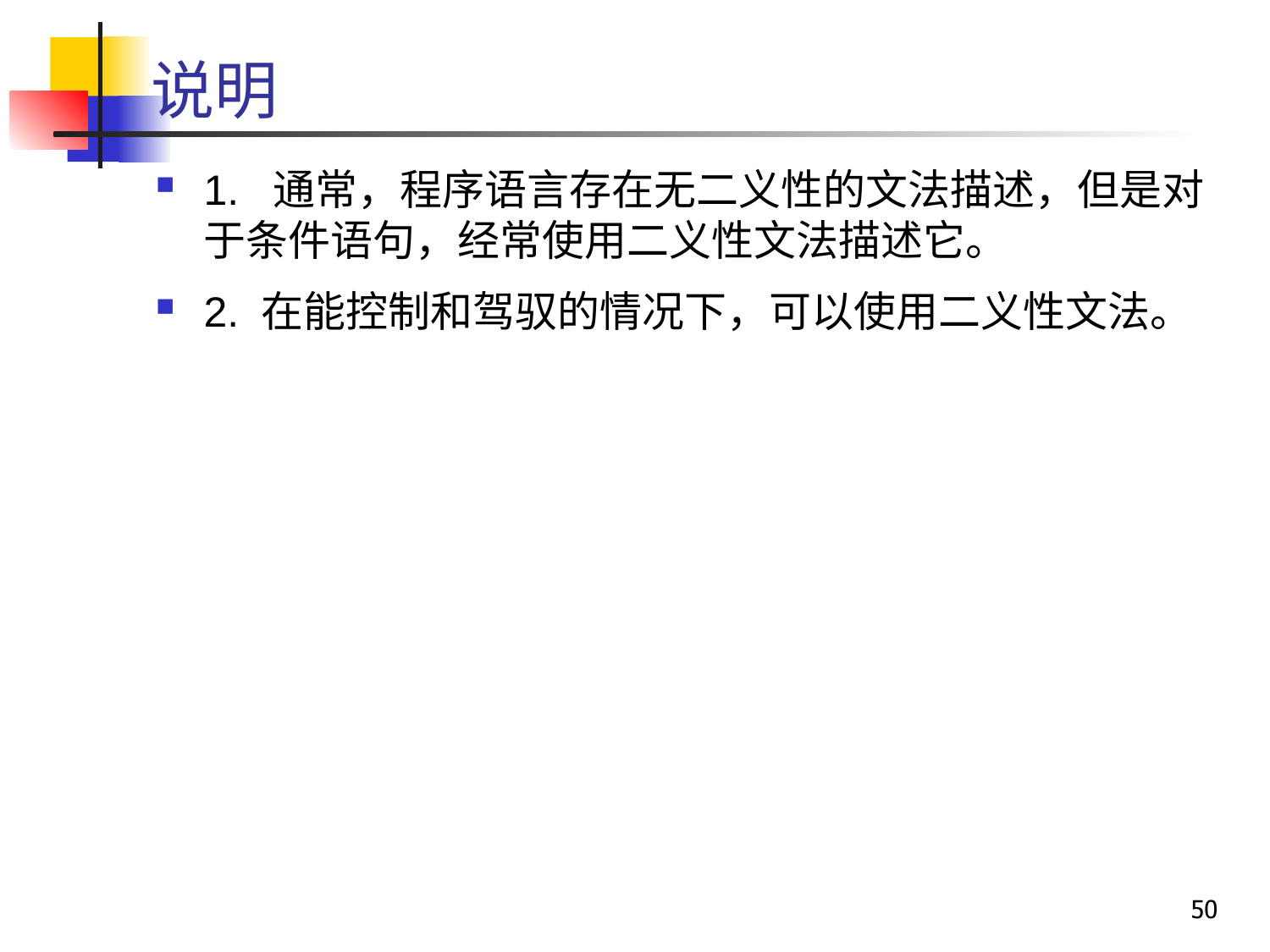

# 说明
1.  通常，程序语言存在无二义性的文法描述，但是对于条件语句，经常使用二义性文法描述它。
2. 在能控制和驾驭的情况下，可以使用二义性文法。

50